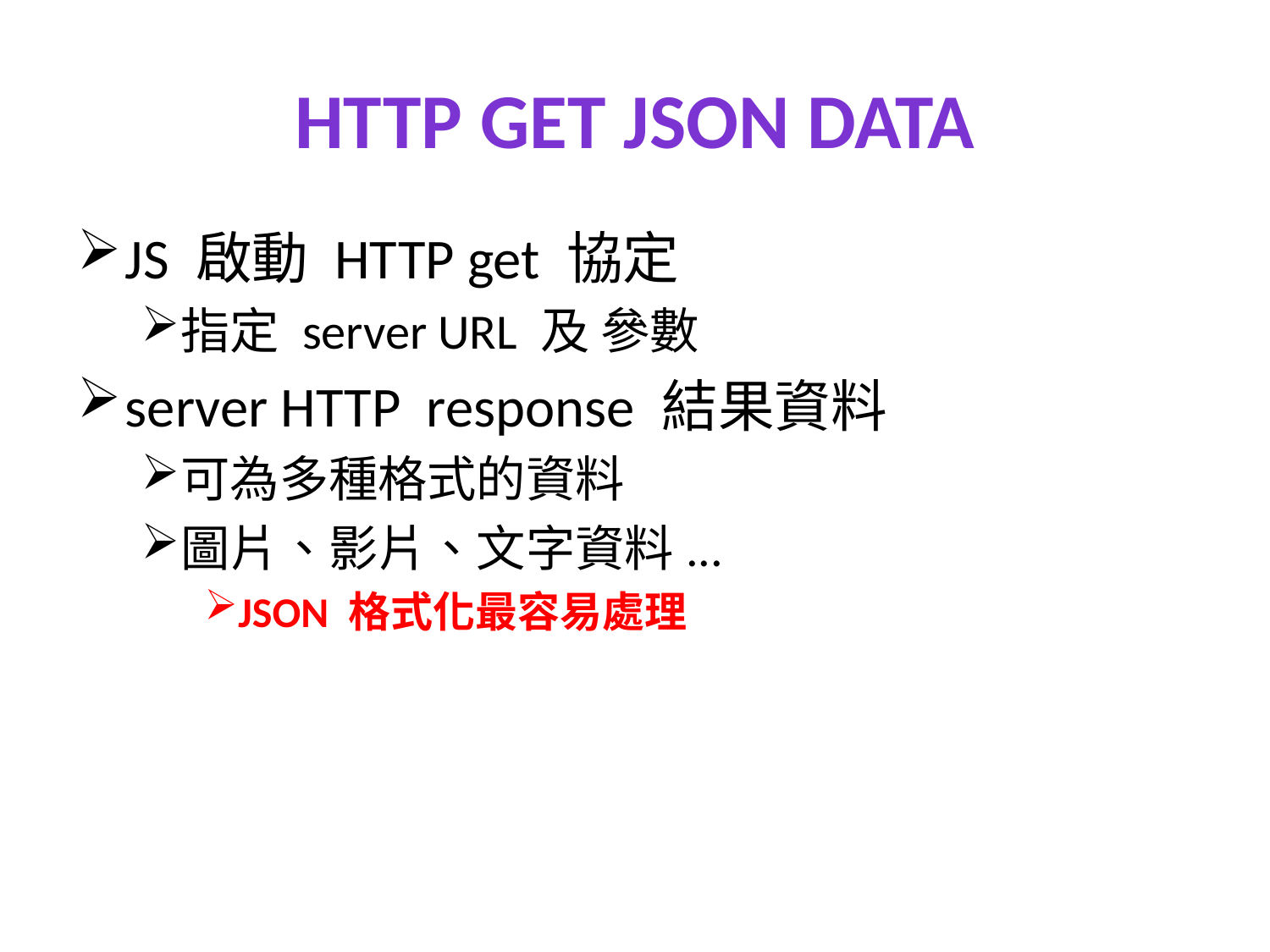

# HTTP get JSON data
JS 啟動 HTTP get 協定
指定 server URL 及 參數
server HTTP  response 結果資料
可為多種格式的資料
圖片、影片、文字資料...
JSON 格式化最容易處理